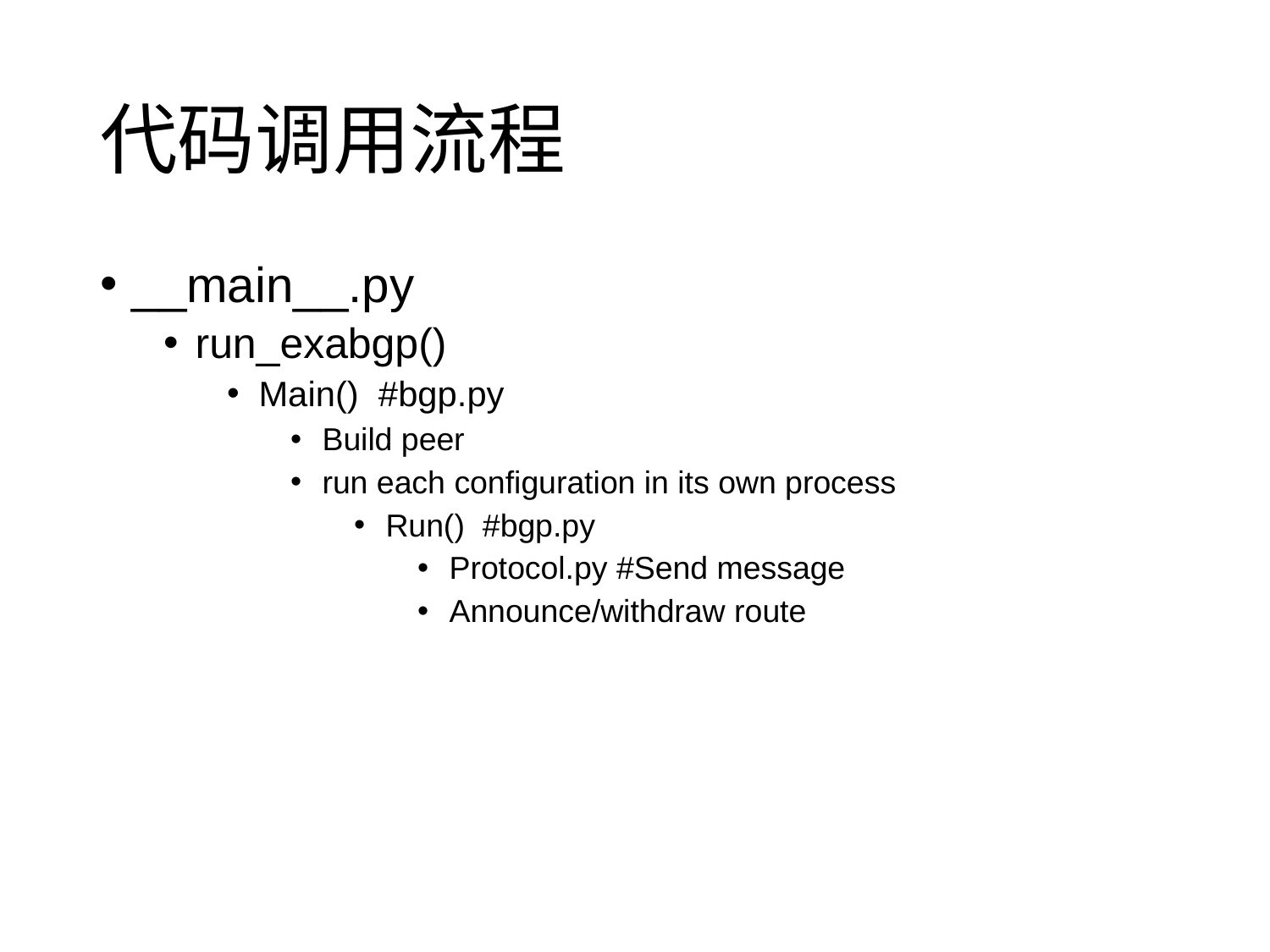

# 代码调用流程
__main__.py
run_exabgp()
Main()  #bgp.py
Build peer
run each configuration in its own process
Run()  #bgp.py
Protocol.py #Send message
Announce/withdraw route